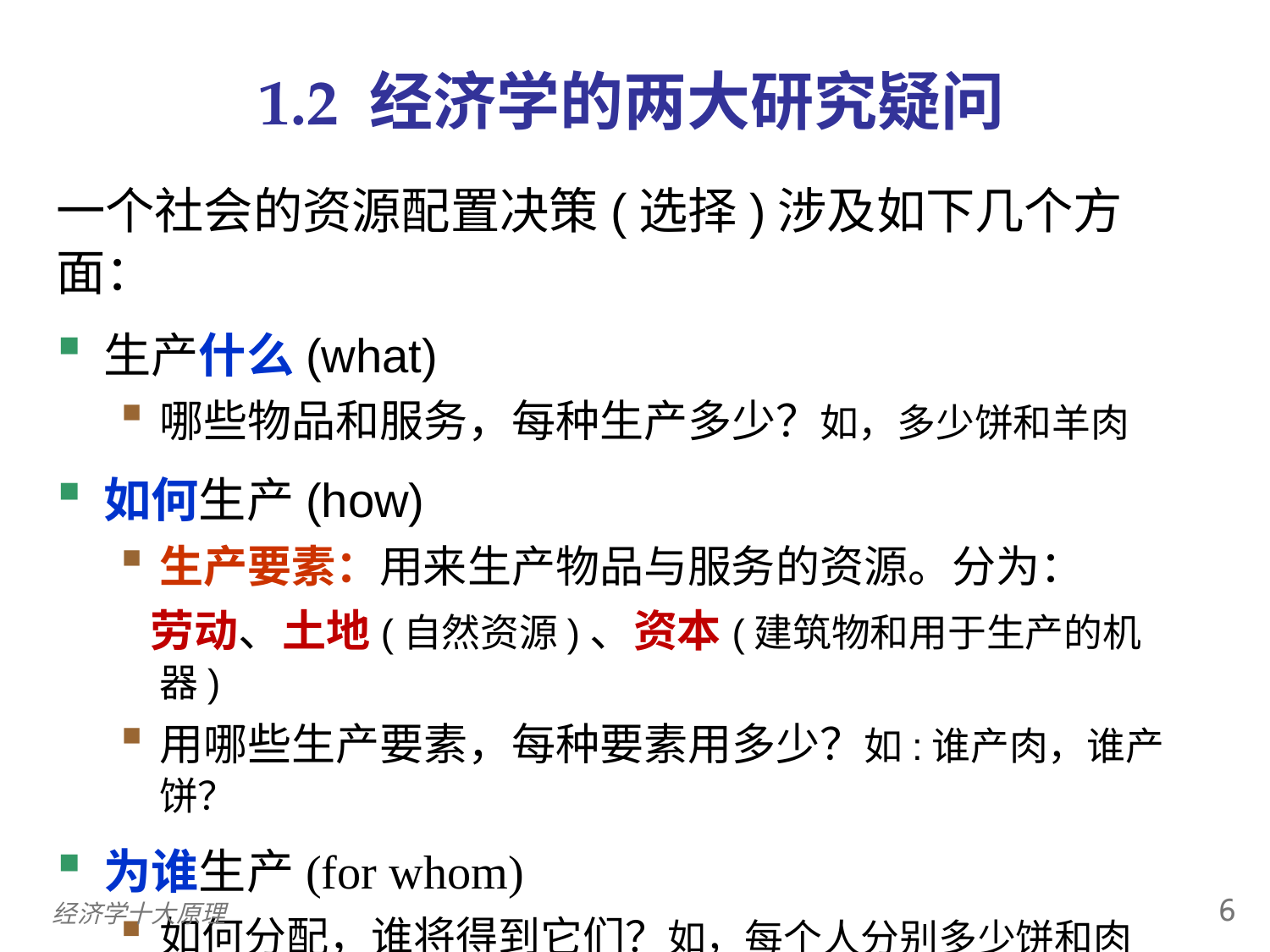

0
# 1.2 经济学的两大研究疑问
一个社会的资源配置决策(选择)涉及如下几个方面：
生产什么(what)
哪些物品和服务，每种生产多少？如，多少饼和羊肉
如何生产(how)
生产要素：用来生产物品与服务的资源。分为：
  劳动、土地(自然资源)、资本(建筑物和用于生产的机器)
用哪些生产要素，每种要素用多少？如:谁产肉，谁产饼？
为谁生产(for whom)
如何分配，谁将得到它们？如，每个人分别多少饼和肉
收入的分配
6
经济学十大原理